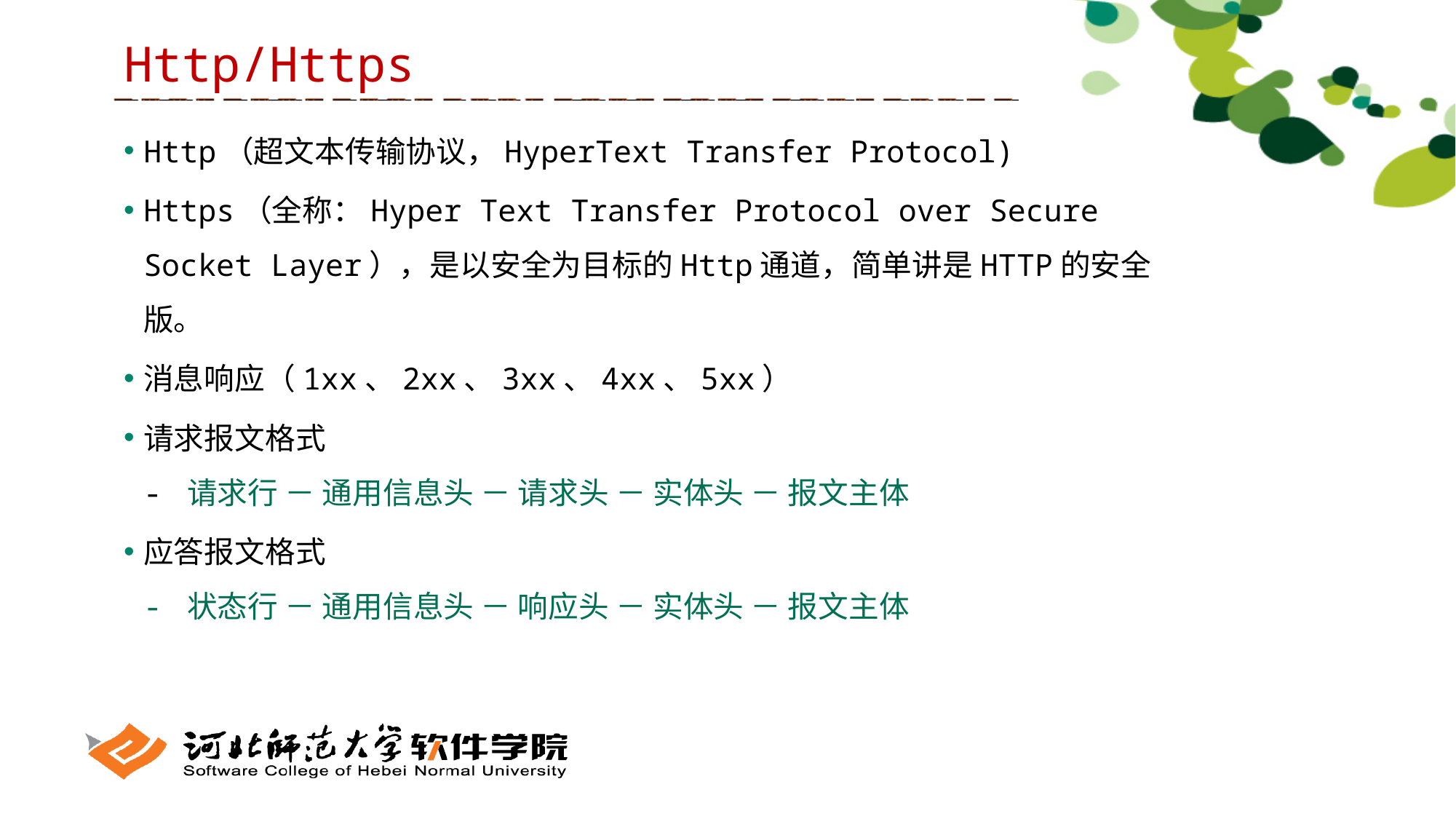

Http/Https
Http（超文本传输协议，HyperText Transfer Protocol)
Https（全称：Hyper Text Transfer Protocol over Secure Socket Layer），是以安全为目标的Http通道，简单讲是HTTP的安全版。
消息响应（1xx、2xx、3xx、4xx、5xx）
请求报文格式
- 请求行 － 通用信息头 － 请求头 － 实体头 － 报文主体
应答报文格式
- 状态行 － 通用信息头 － 响应头 － 实体头 － 报文主体